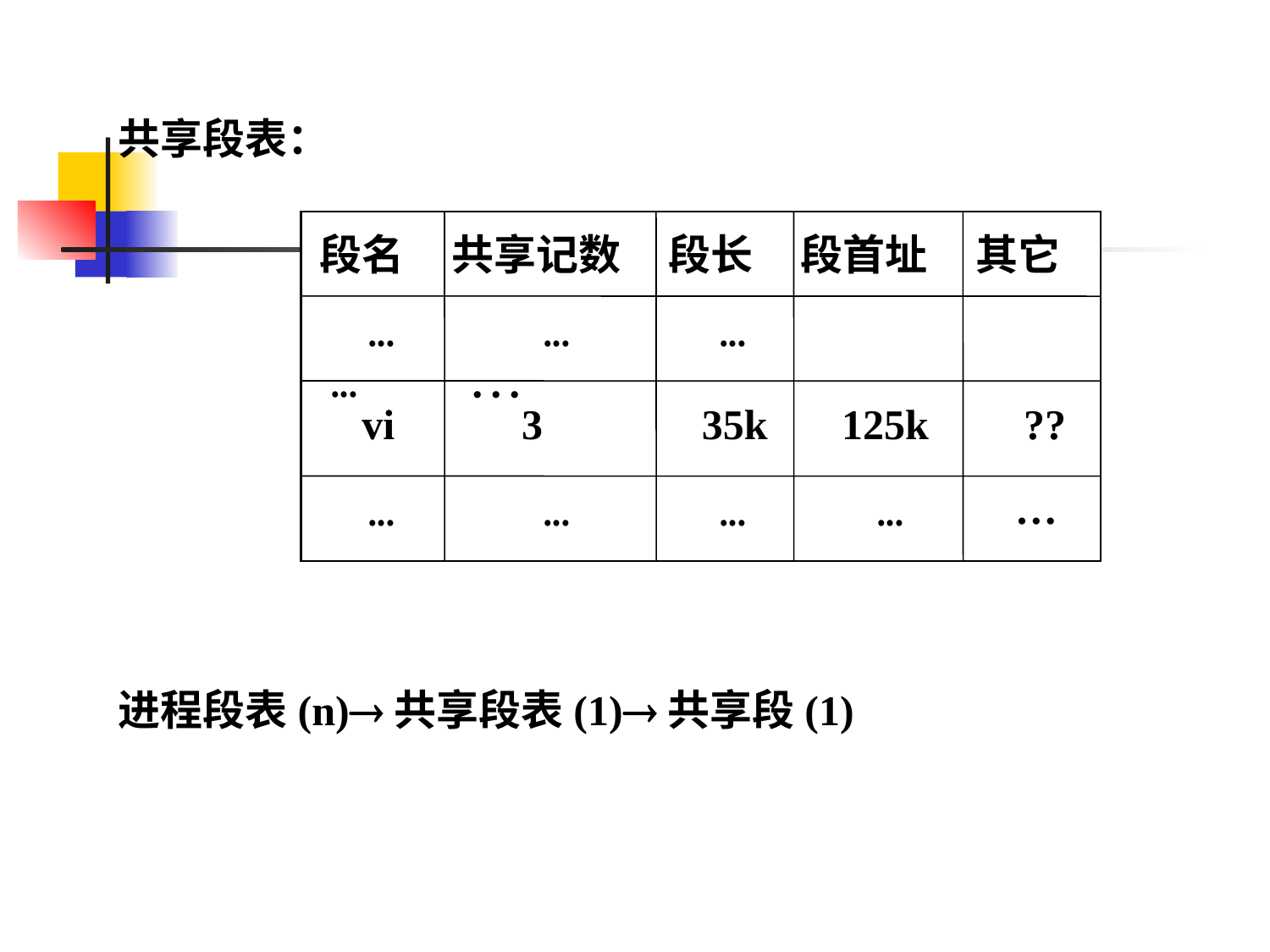

共享段表：

段名     共享记数     段长     段首址     其它

  …        …        …       …      ...

  vi            3               35k       125k         ??

  …        …        …       …      …
进程段表(n)→共享段表(1)→共享段(1)